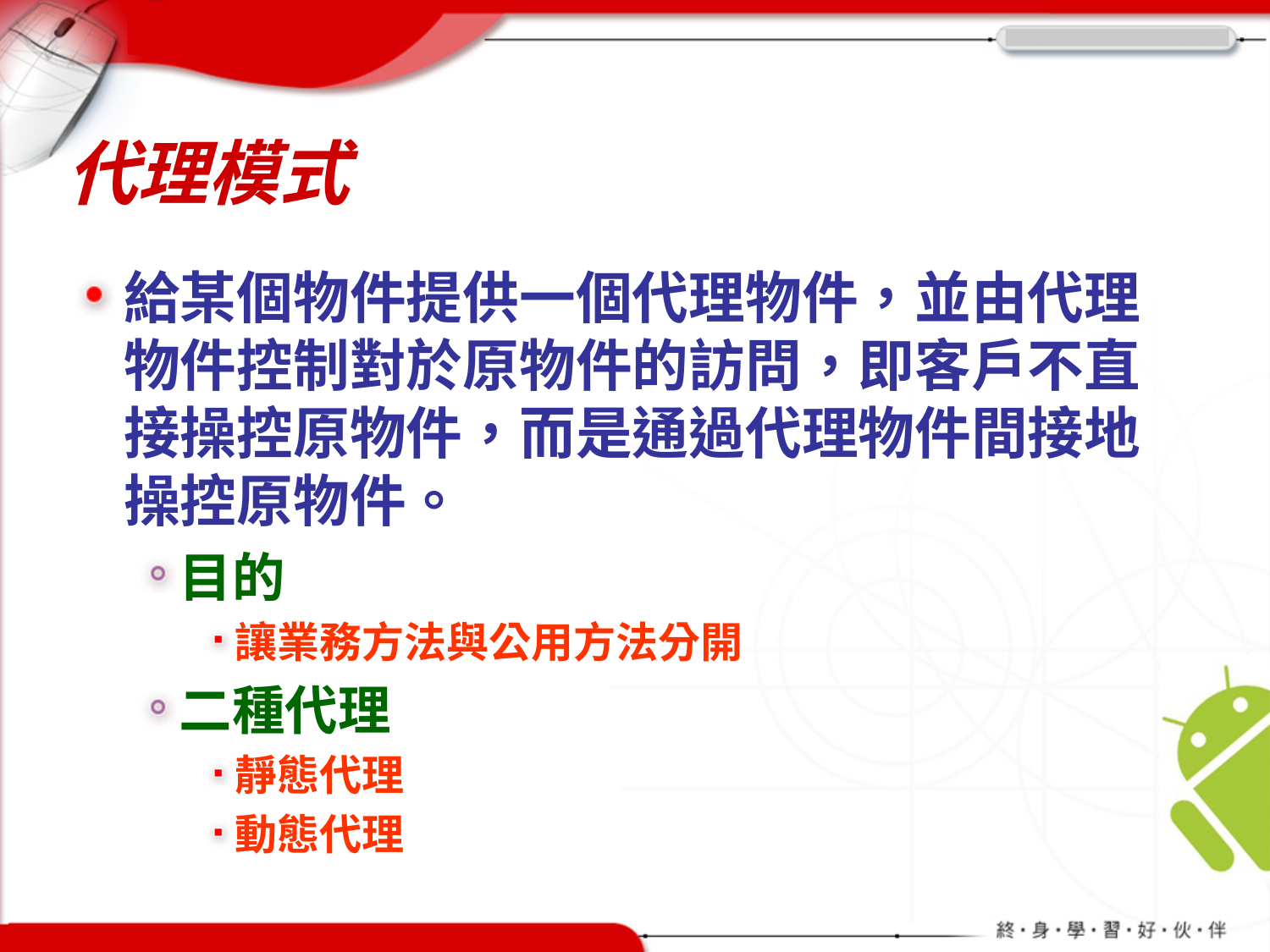

# 代理模式
給某個物件提供一個代理物件，並由代理物件控制對於原物件的訪問，即客戶不直接操控原物件，而是通過代理物件間接地操控原物件。
目的
讓業務方法與公用方法分開
二種代理
靜態代理
動態代理